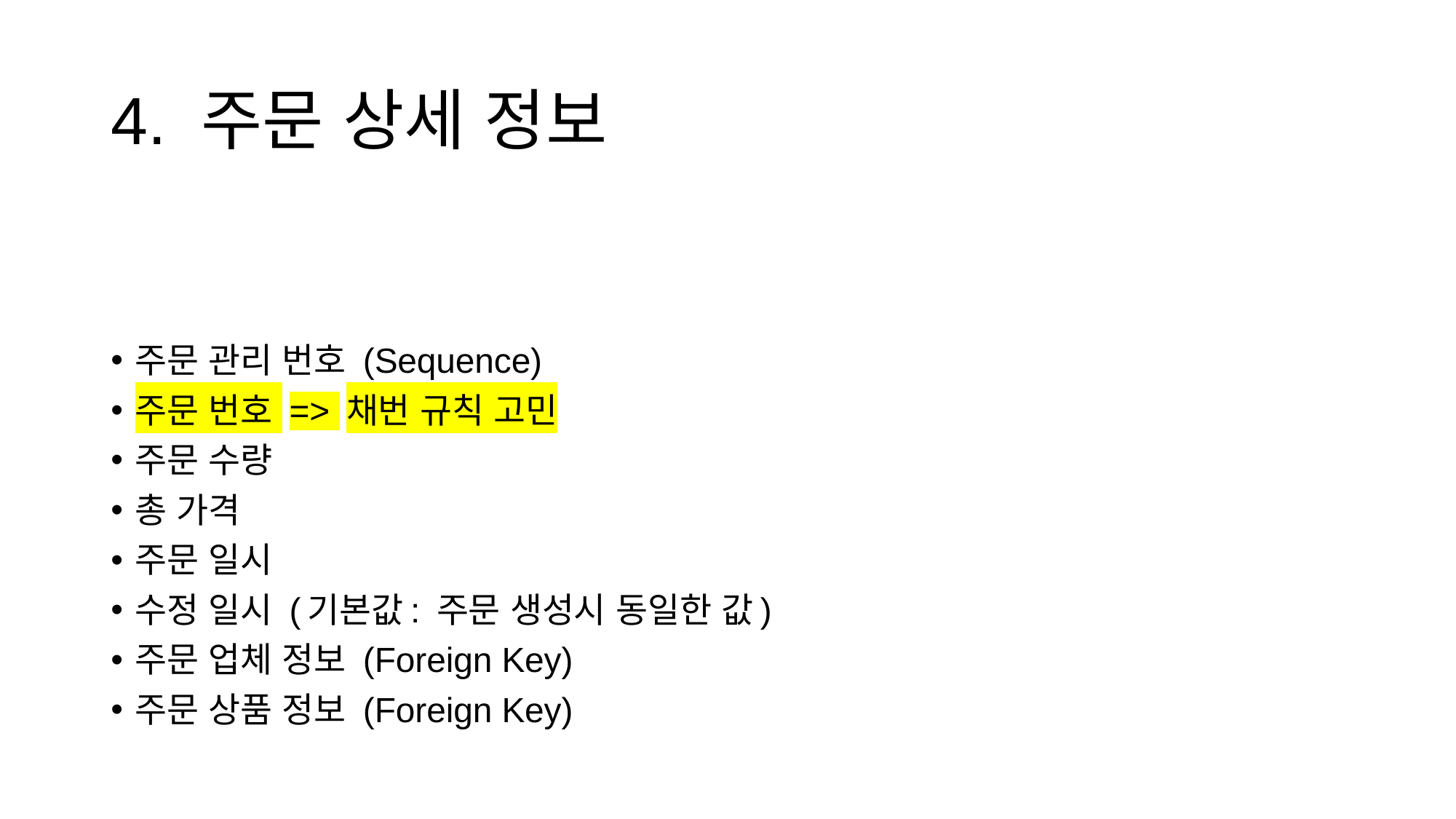

# 4. 주문 상세 정보
주문 관리 번호 (Sequence)
주문 번호 => 채번 규칙 고민
주문 수량
총 가격
주문 일시
수정 일시 (기본값: 주문 생성시 동일한 값)
주문 업체 정보 (Foreign Key)
주문 상품 정보 (Foreign Key)